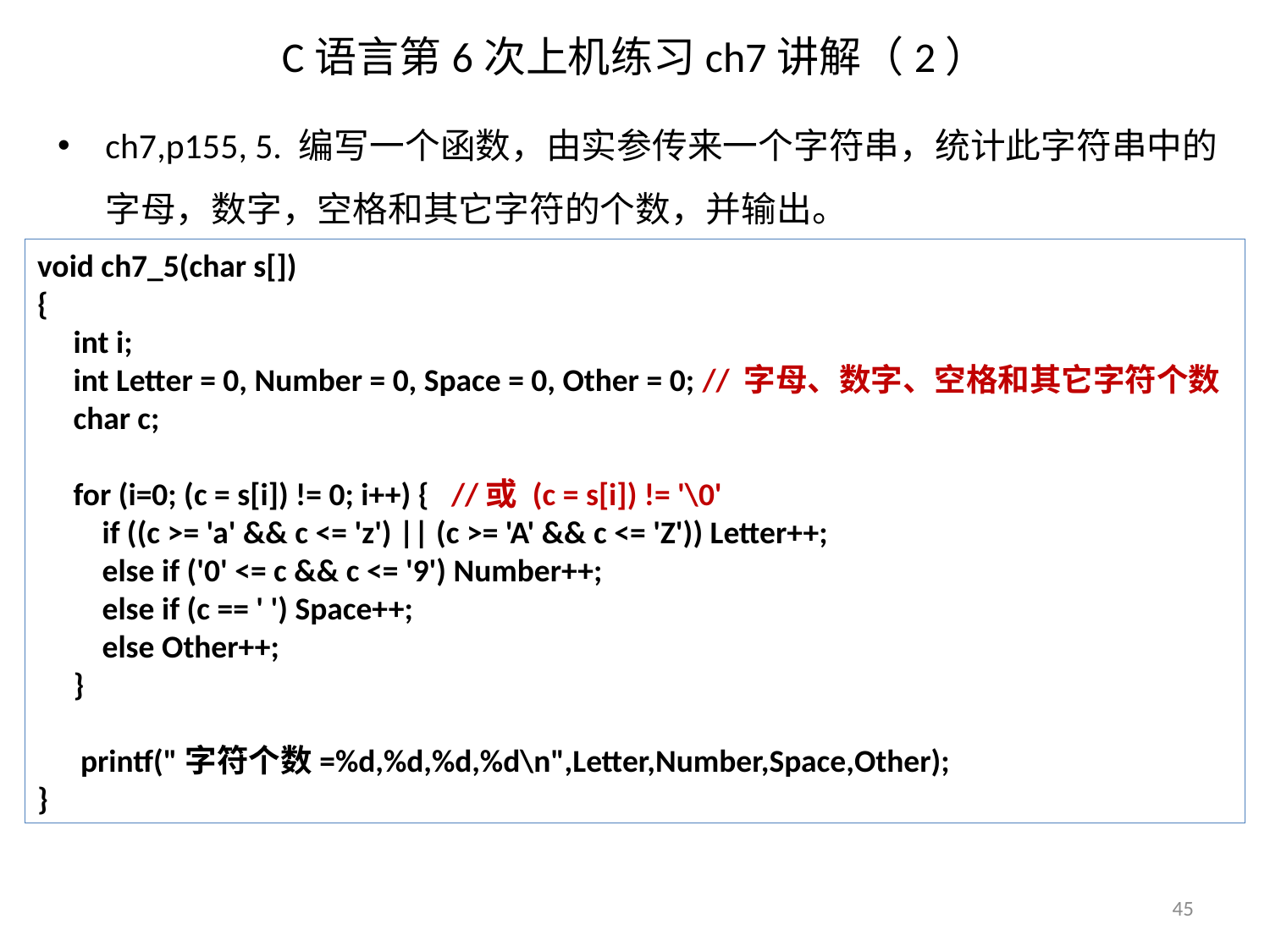

# C语言第6次上机练习ch7讲解（2）
ch7,p155, 5. 编写一个函数，由实参传来一个字符串，统计此字符串中的字母，数字，空格和其它字符的个数，并输出。
void ch7_5(char s[])
{
     int i;
     int Letter = 0, Number = 0, Space = 0, Other = 0; // 字母、数字、空格和其它字符个数
     char c;

     for (i=0; (c = s[i]) != 0; i++) {   //或 (c = s[i]) != '\0'
         if ((c >= 'a' && c <= 'z') || (c >= 'A' && c <= 'Z')) Letter++;
         else if ('0' <= c && c <= '9') Number++;
         else if (c == ' ') Space++;
         else Other++;
     }

      printf("字符个数=%d,%d,%d,%d\n",Letter,Number,Space,Other);
}
45